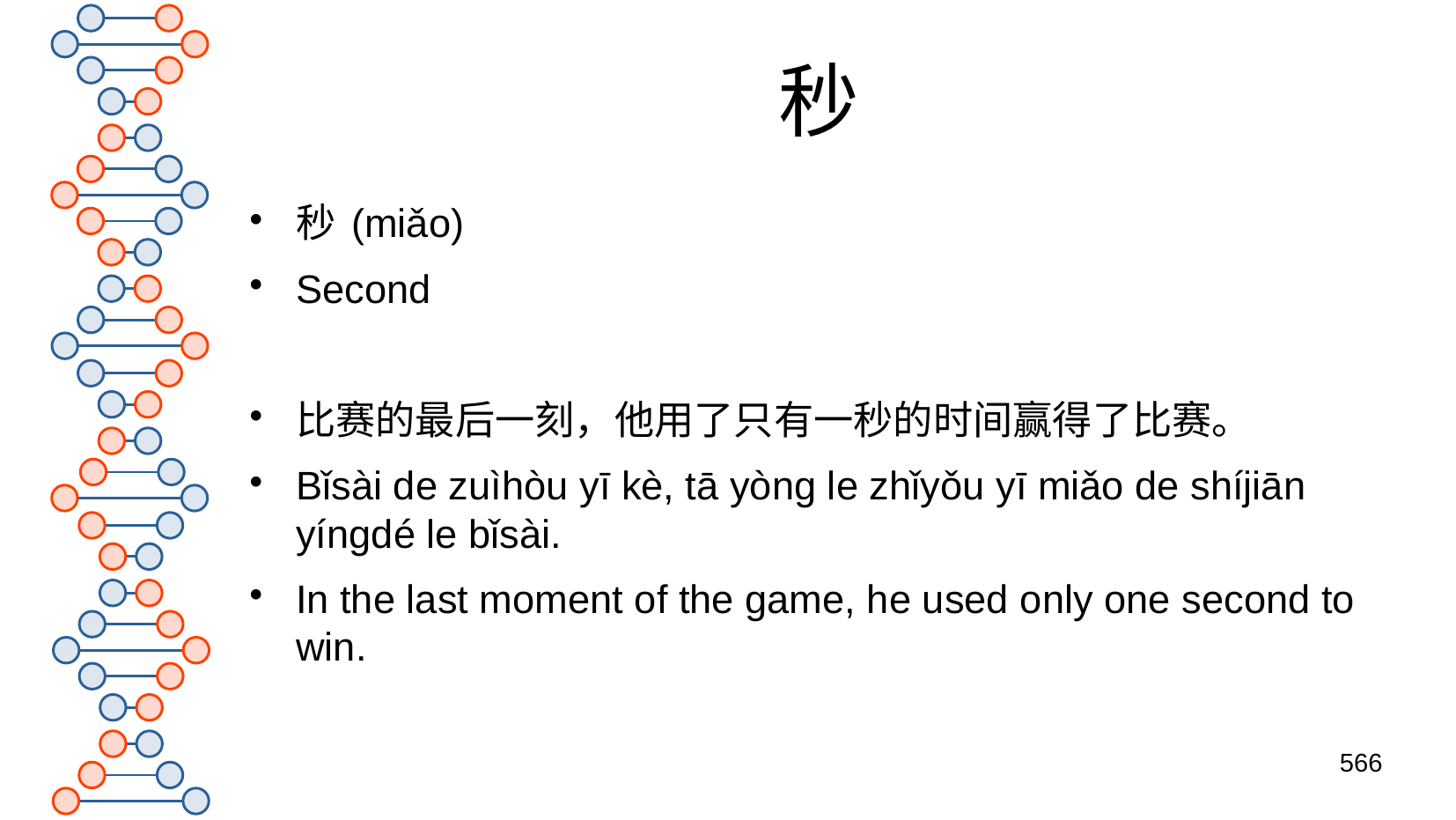

# 秒
秒 (miǎo)
Second

比赛的最后一刻，他用了只有一秒的时间赢得了比赛。
Bǐsài de zuìhòu yī kè, tā yòng le zhǐyǒu yī miǎo de shíjiān yíngdé le bǐsài.
In the last moment of the game, he used only one second to win.
566